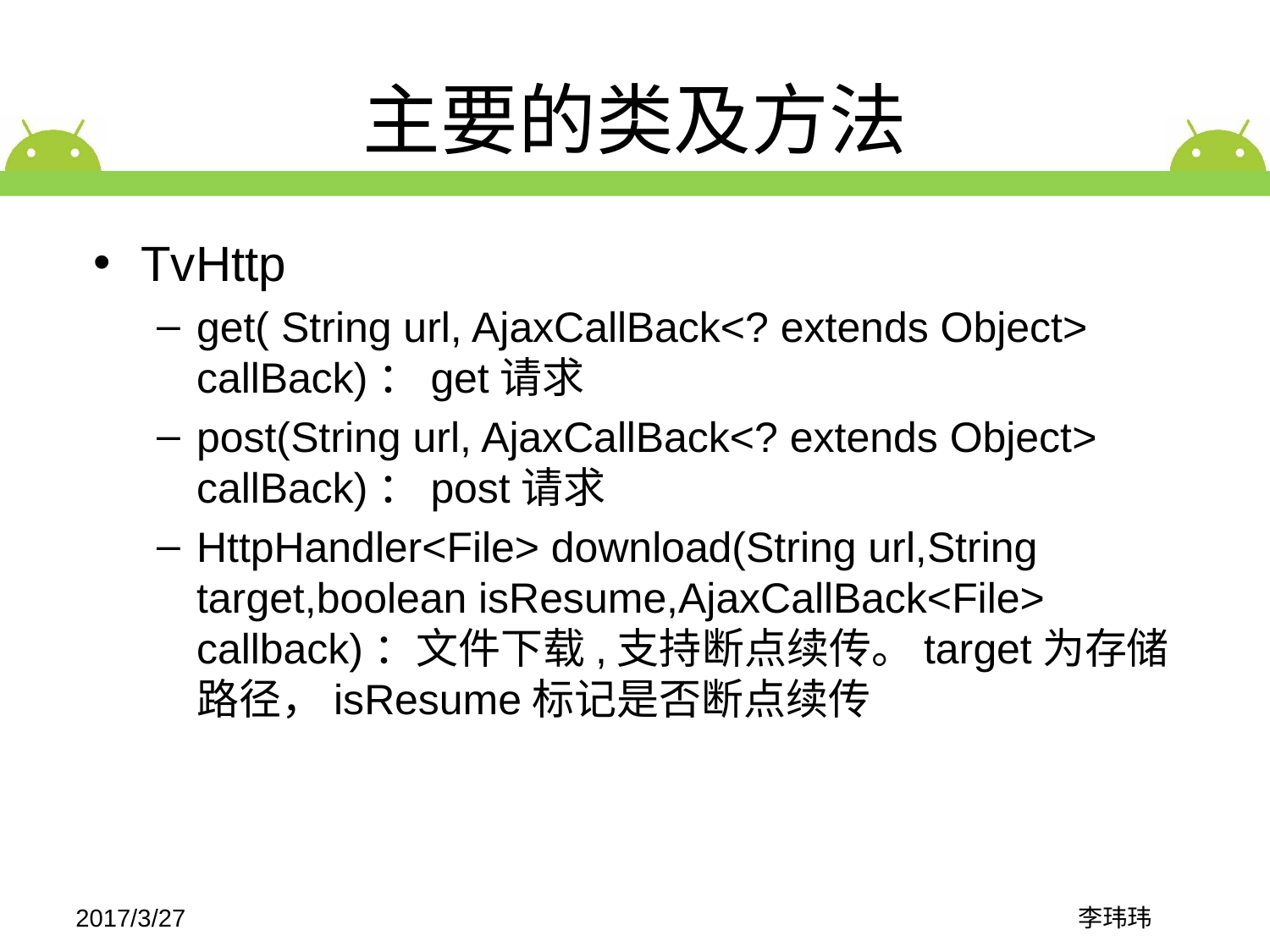

# 主要的类及方法
TvHttp
get( String url, AjaxCallBack<? extends Object> callBack)：get请求
post(String url, AjaxCallBack<? extends Object> callBack)：post请求
HttpHandler<File> download(String url,String target,boolean isResume,AjaxCallBack<File> callback)：文件下载,支持断点续传。target为存储路径，isResume标记是否断点续传